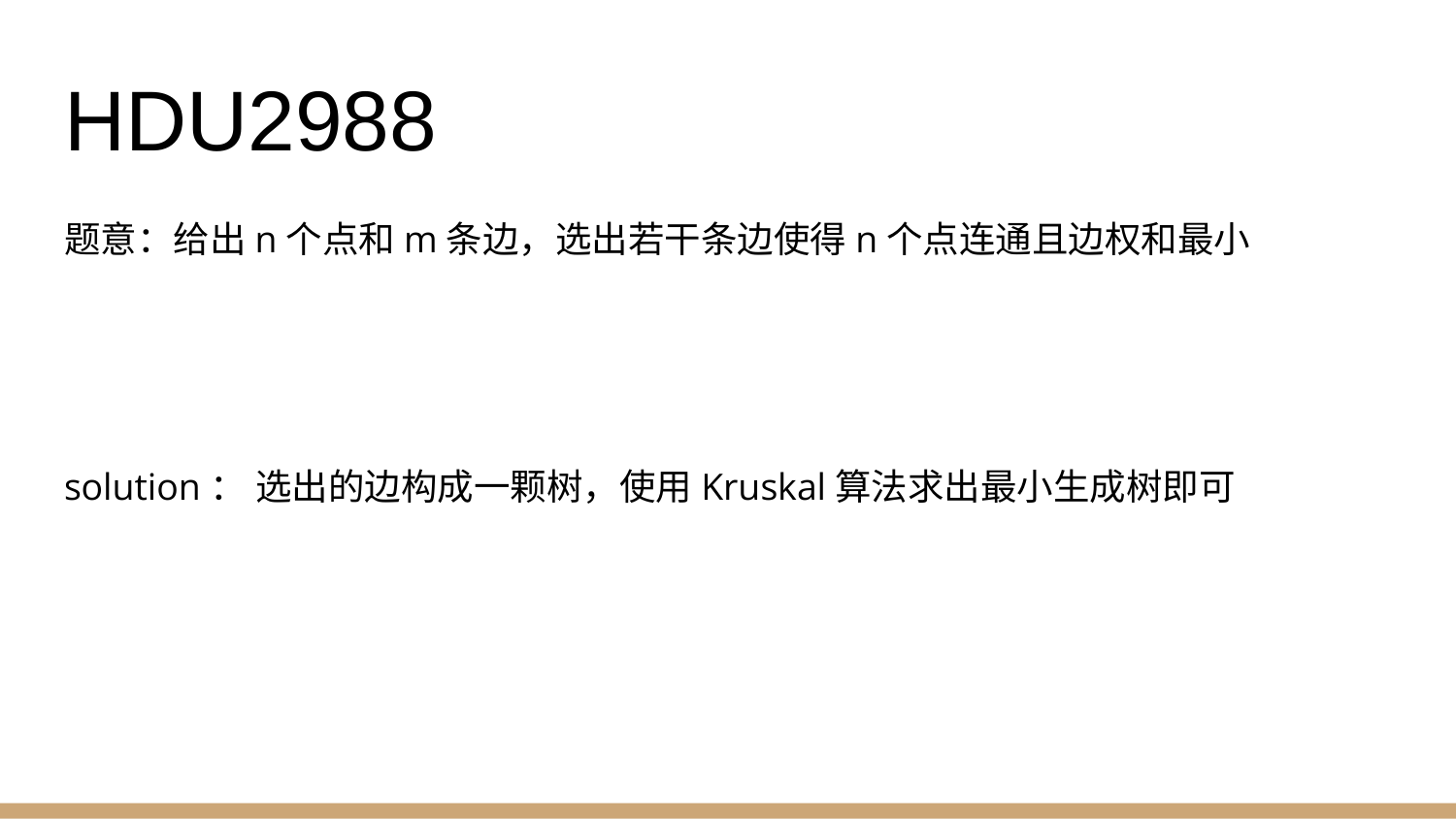

# HDU2988
题意：给出n个点和m条边，选出若干条边使得n个点连通且边权和最小

solution： 选出的边构成一颗树，使用Kruskal算法求出最小生成树即可